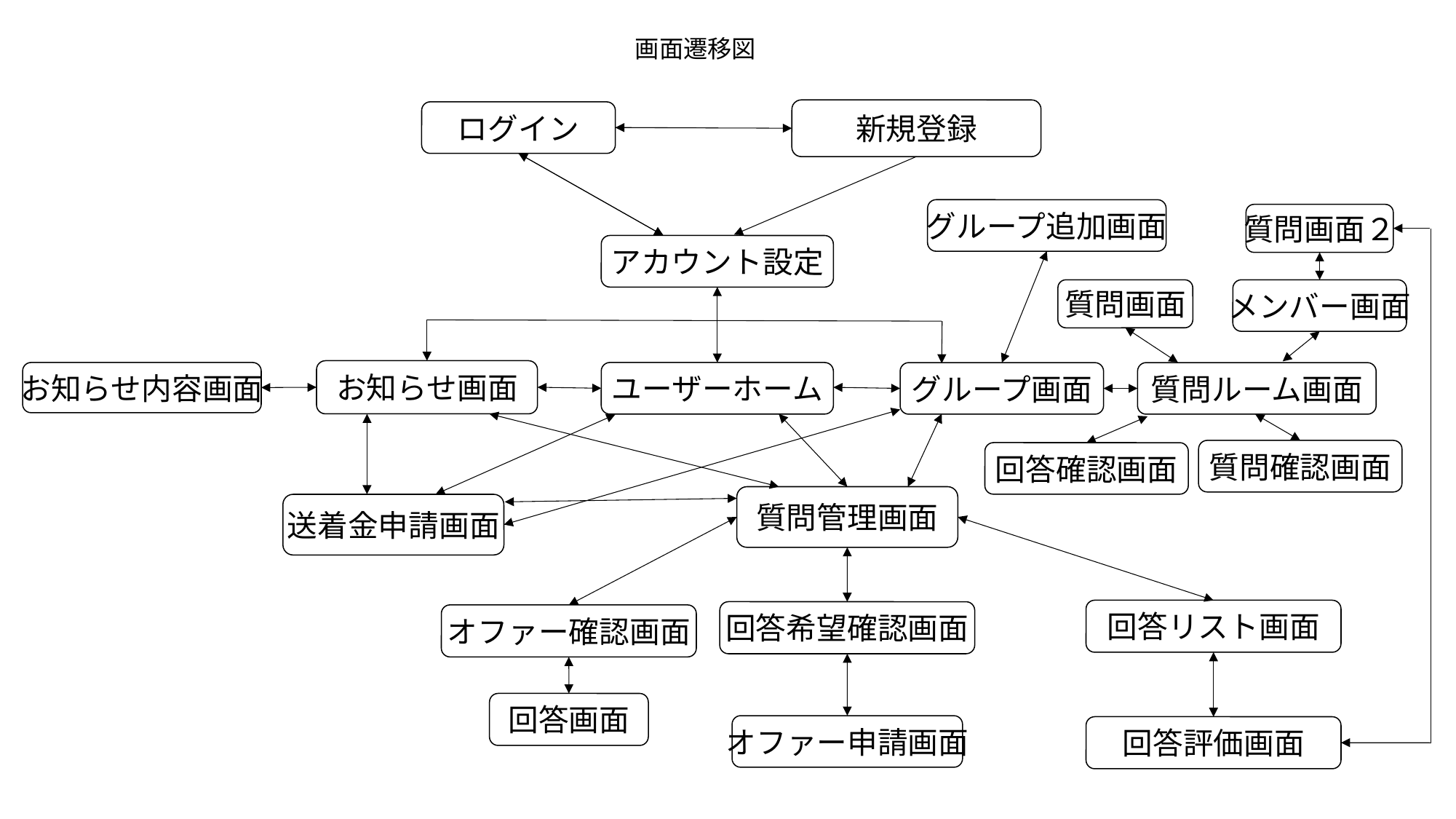

画面遷移図
新規登録
ログイン
グループ追加画面
質問画面２
アカウント設定
質問画面
メンバー画面
お知らせ画面
お知らせ内容画面
ユーザーホーム
グループ画面
質問ルーム画面
質問確認画面
回答確認画面
質問管理画面
送着金申請画面
回答リスト画面
回答希望確認画面
オファー確認画面
回答画面
オファー申請画面
回答評価画面